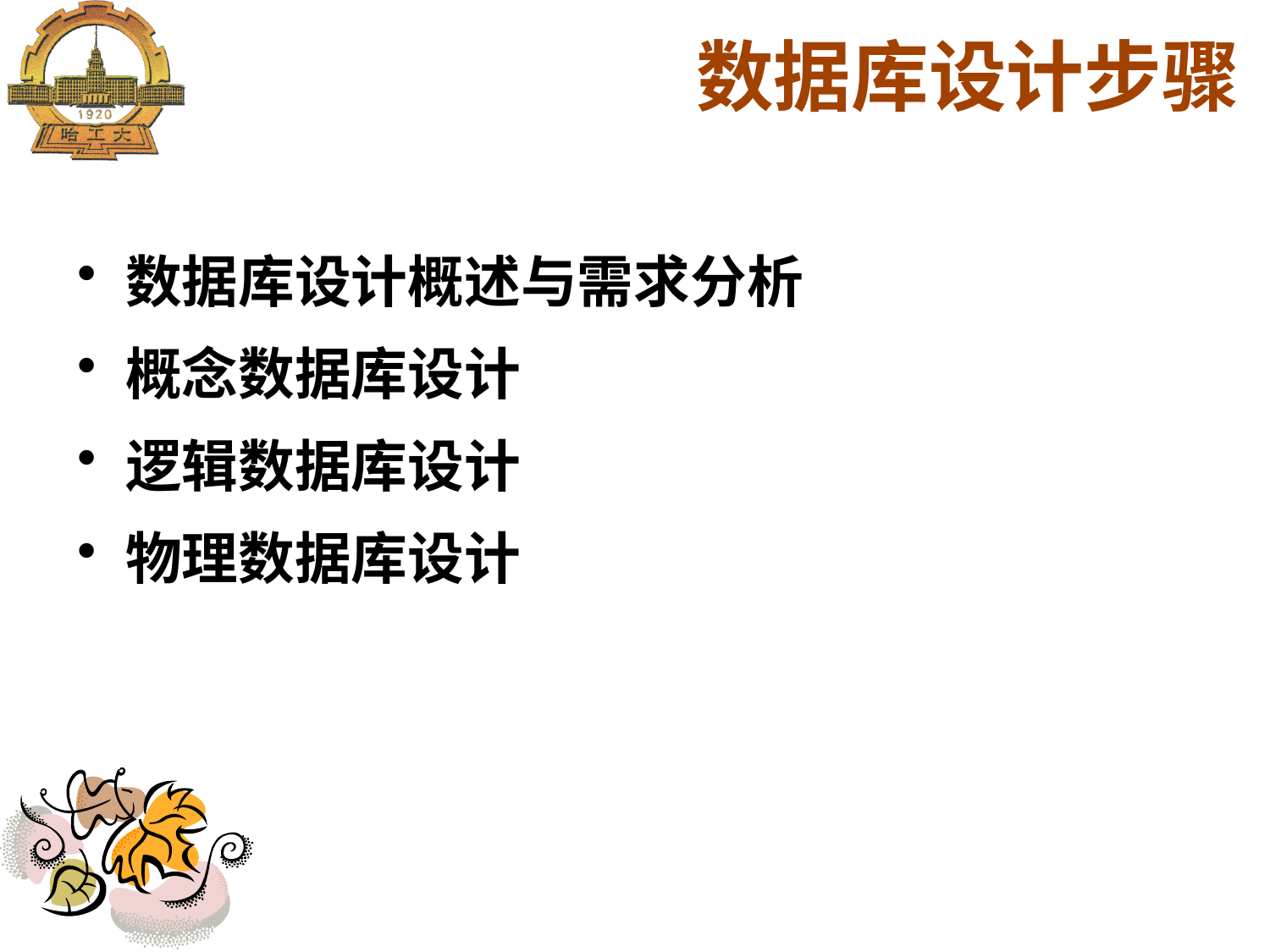

数据库设计步骤
数据库设计概述与需求分析
概念数据库设计
逻辑数据库设计
物理数据库设计